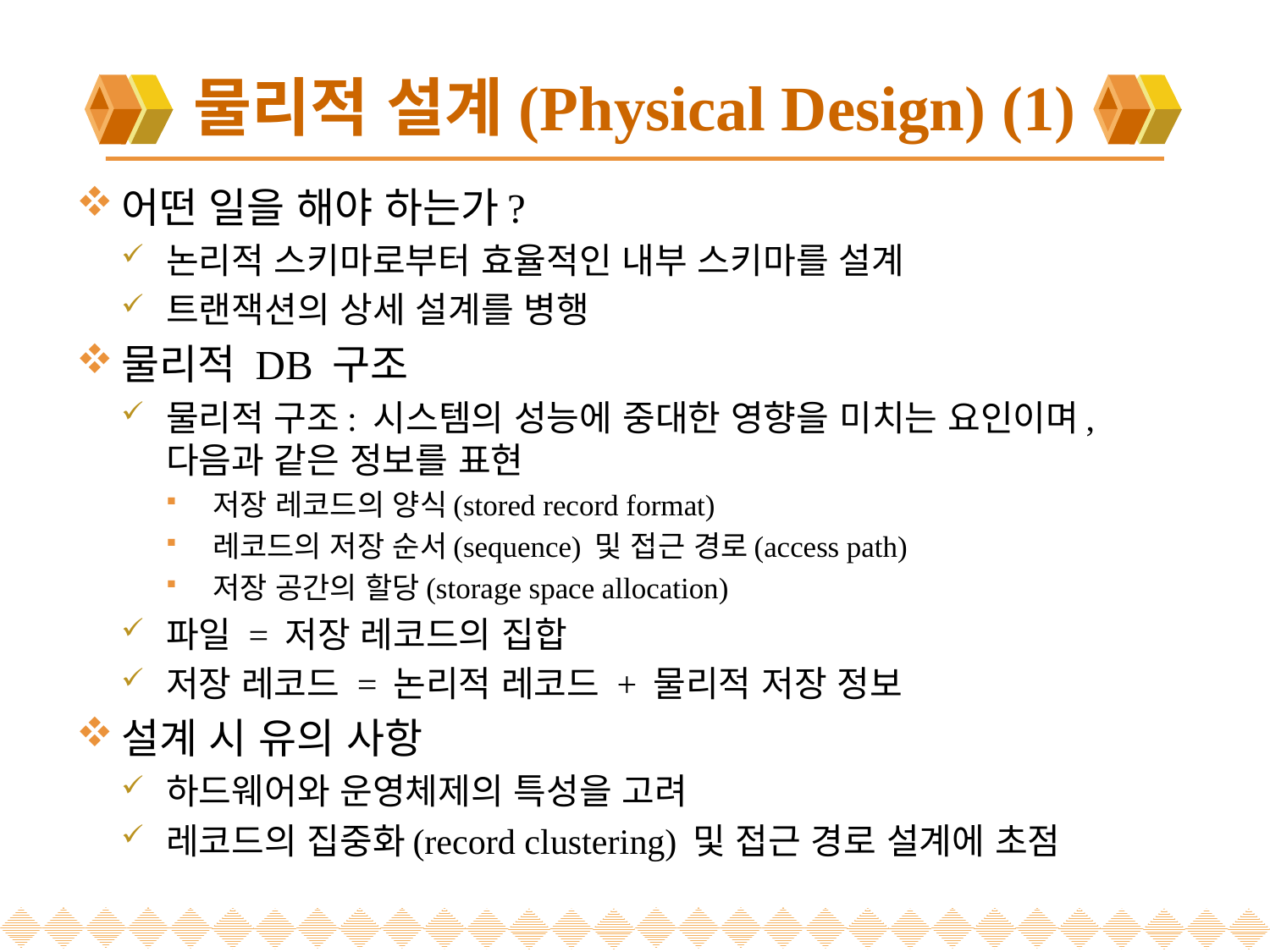

# 물리적 설계(Physical Design) (1)
어떤 일을 해야 하는가?
논리적 스키마로부터 효율적인 내부 스키마를 설계
트랜잭션의 상세 설계를 병행
물리적 DB 구조
물리적 구조: 시스템의 성능에 중대한 영향을 미치는 요인이며, 다음과 같은 정보를 표현
저장 레코드의 양식(stored record format)
레코드의 저장 순서(sequence) 및 접근 경로(access path)
저장 공간의 할당(storage space allocation)
파일 = 저장 레코드의 집합
저장 레코드 = 논리적 레코드 + 물리적 저장 정보
설계 시 유의 사항
하드웨어와 운영체제의 특성을 고려
레코드의 집중화(record clustering) 및 접근 경로 설계에 초점